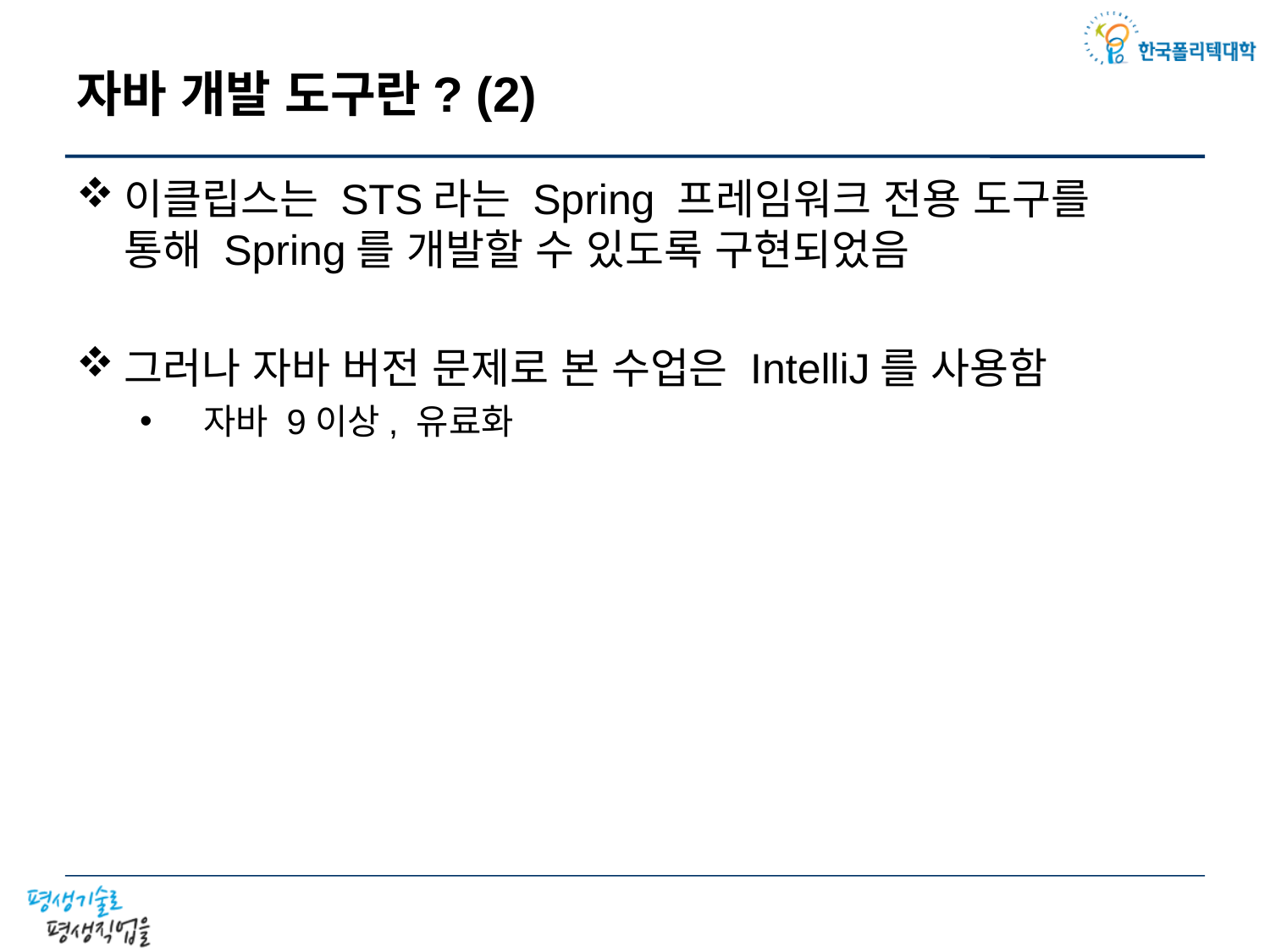

# 자바 개발 도구란? (2)
이클립스는 STS라는 Spring 프레임워크 전용 도구를
통해 Spring를 개발할 수 있도록 구현되었음

그러나 자바 버전 문제로 본 수업은 IntelliJ를 사용함
자바 9이상, 유료화